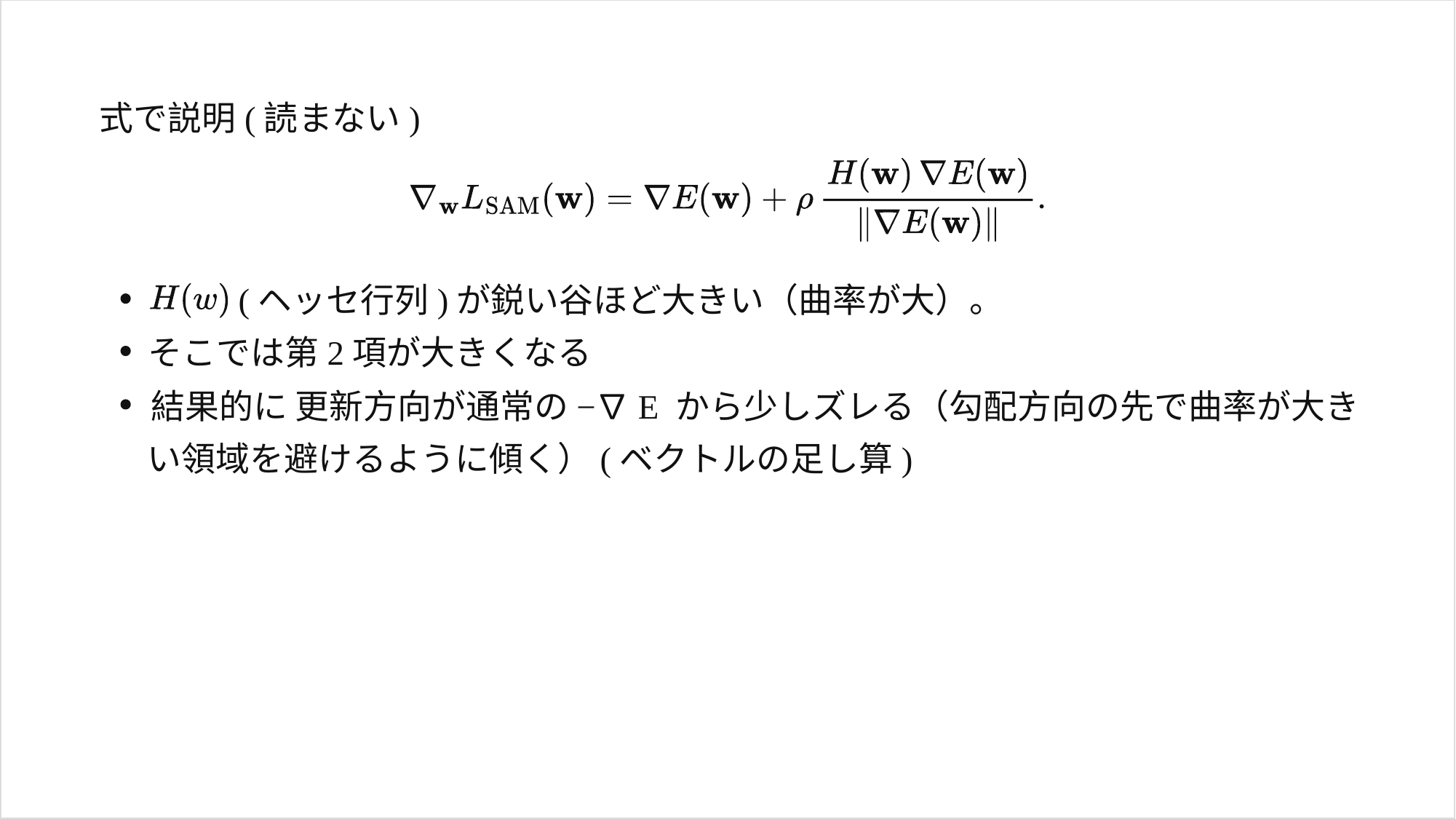

式で説明(読まない)

 (ヘッセ行列)が鋭い谷ほど大きい（曲率が大）。

そこでは第2項が大きくなる

結果的に 更新方向が通常の −∇E から少しズレる（勾配方向の先で曲率が大き

い領域を避けるように傾く）(ベクトルの足し算)